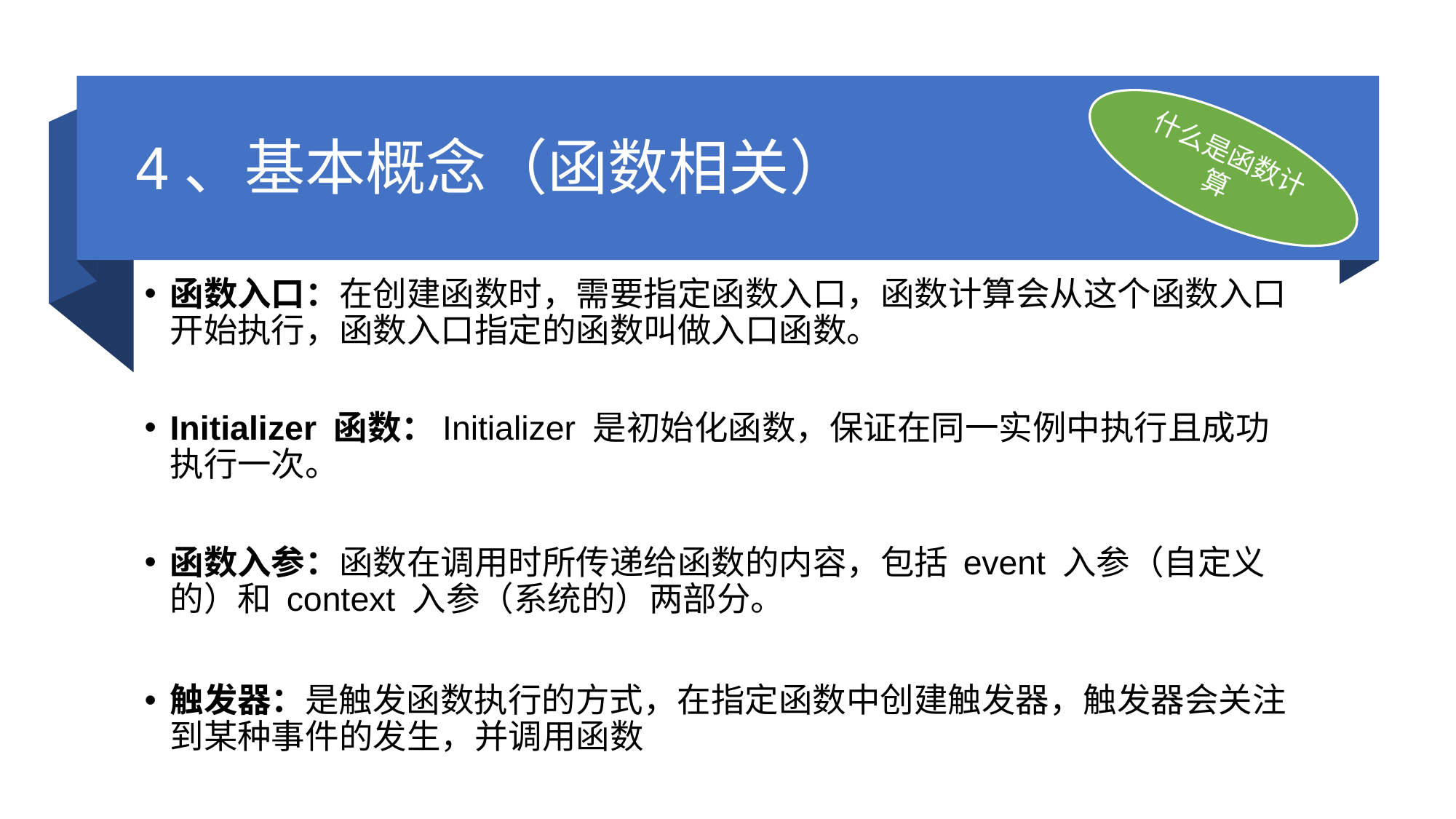

# 4、基本概念（函数相关）
什么是函数计算
函数入口：在创建函数时，需要指定函数入口，函数计算会从这个函数入口开始执行，函数入口指定的函数叫做入口函数。

Initializer 函数：Initializer 是初始化函数，保证在同一实例中执行且成功执行一次。

函数入参：函数在调用时所传递给函数的内容，包括 event 入参（自定义的）和 context 入参（系统的）两部分。

触发器：是触发函数执行的方式，在指定函数中创建触发器，触发器会关注到某种事件的发生，并调用函数